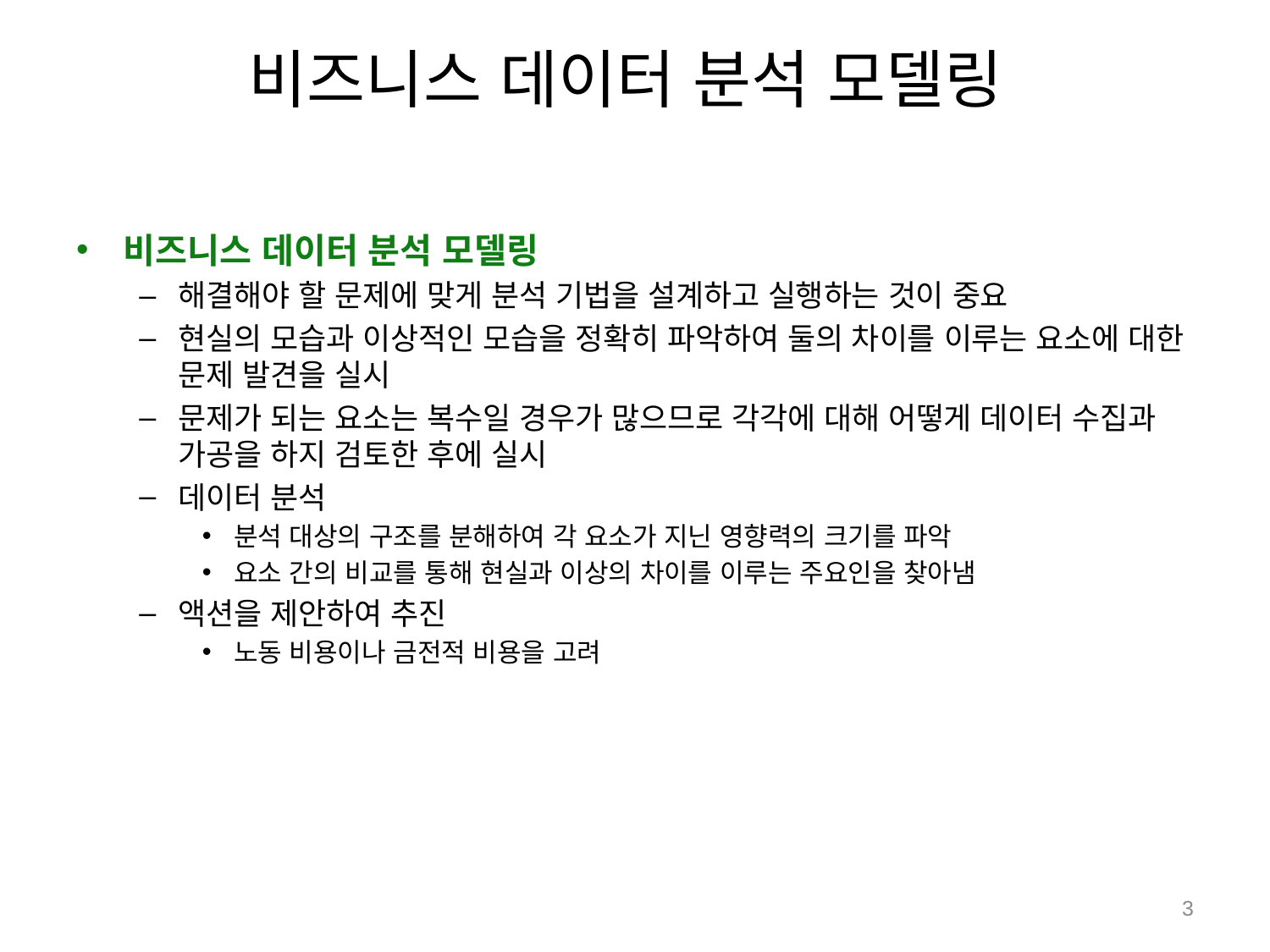

# 비즈니스 데이터 분석 모델링
비즈니스 데이터 분석 모델링
해결해야 할 문제에 맞게 분석 기법을 설계하고 실행하는 것이 중요
현실의 모습과 이상적인 모습을 정확히 파악하여 둘의 차이를 이루는 요소에 대한 문제 발견을 실시
문제가 되는 요소는 복수일 경우가 많으므로 각각에 대해 어떻게 데이터 수집과 가공을 하지 검토한 후에 실시
데이터 분석
분석 대상의 구조를 분해하여 각 요소가 지닌 영향력의 크기를 파악
요소 간의 비교를 통해 현실과 이상의 차이를 이루는 주요인을 찾아냄
액션을 제안하여 추진
노동 비용이나 금전적 비용을 고려
3